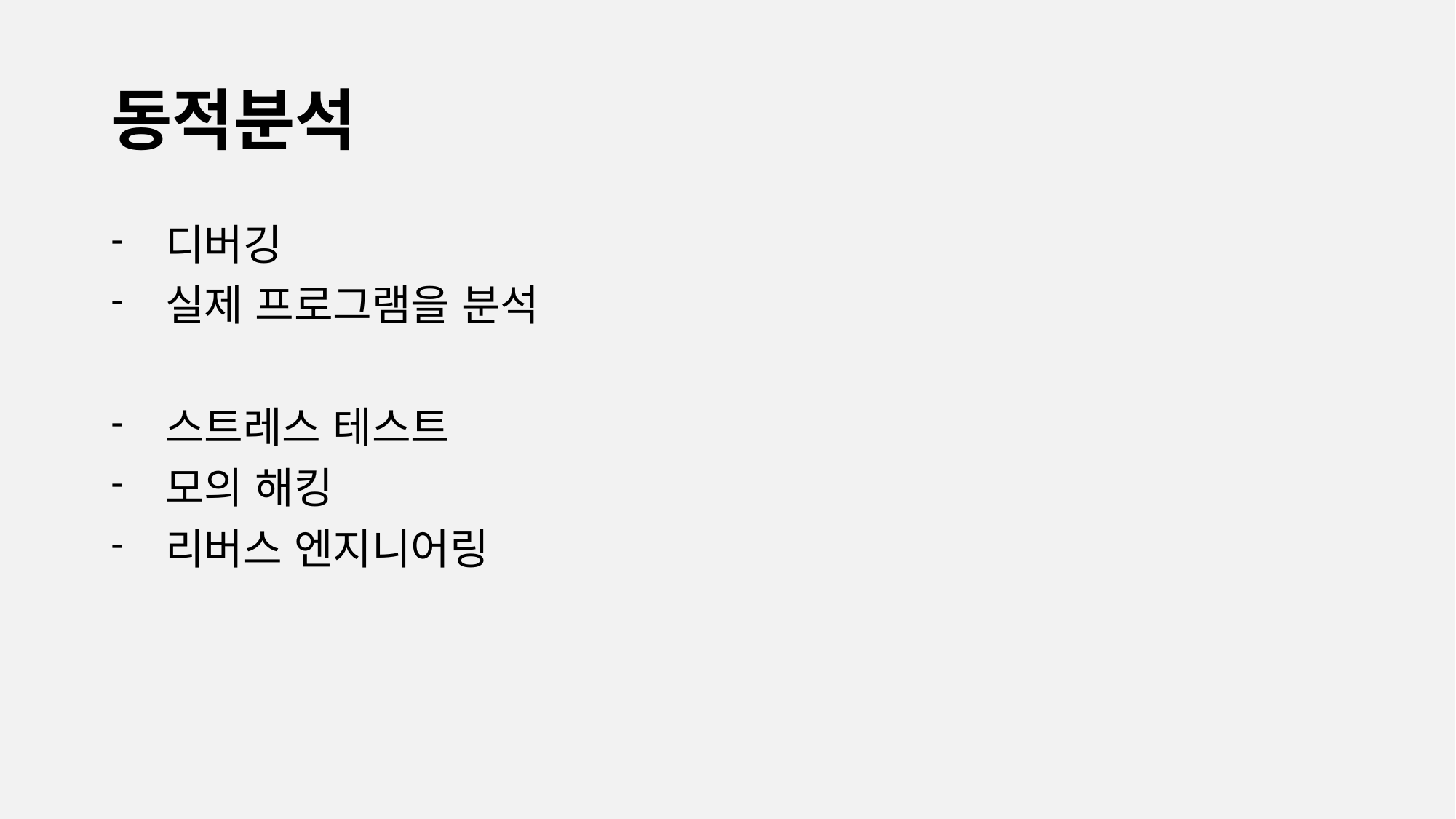

# 동적분석
디버깅
실제 프로그램을 분석

스트레스 테스트
모의 해킹
리버스 엔지니어링